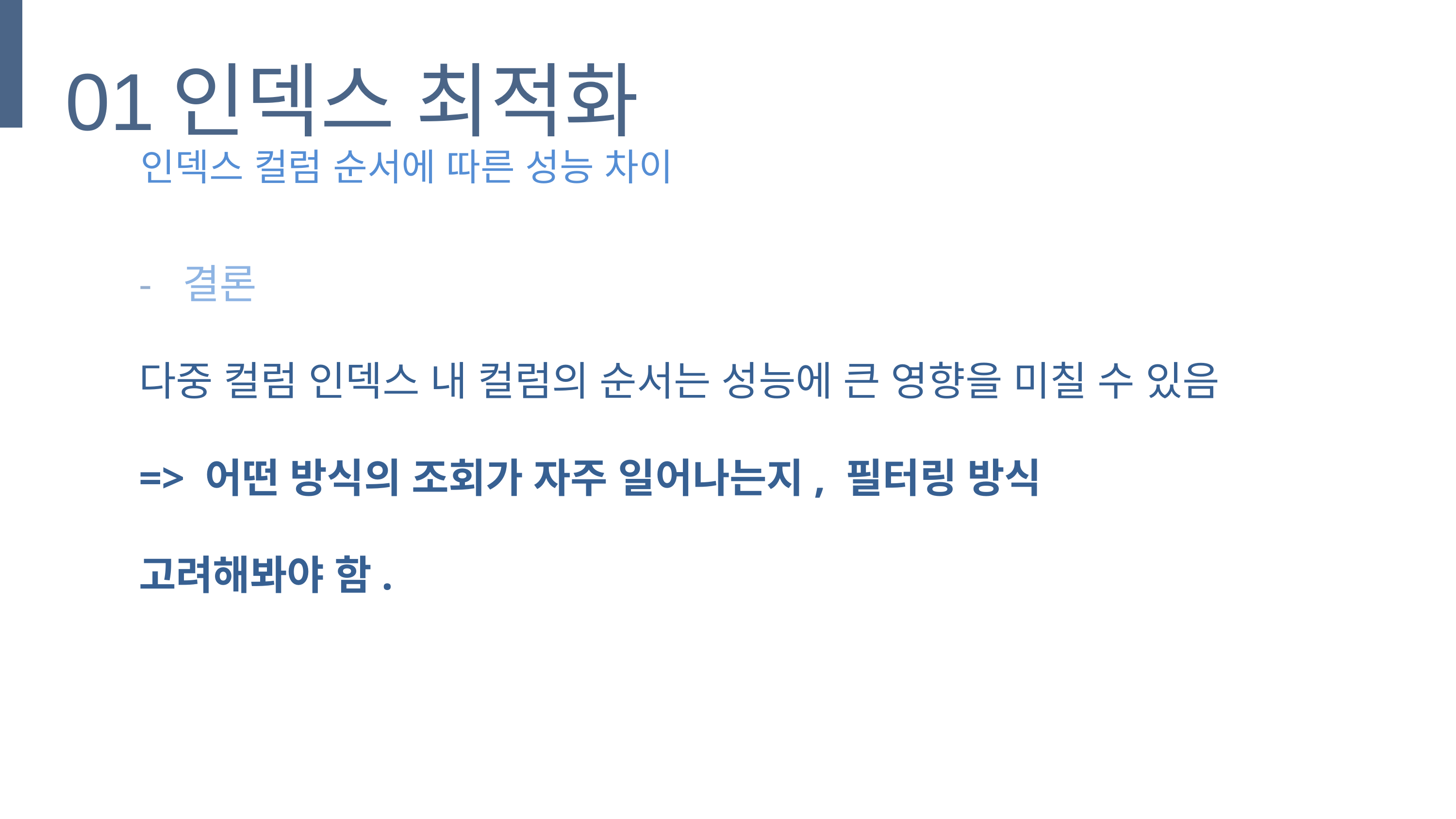

01
인덱스 최적화
인덱스 컬럼 순서에 따른 성능 차이
-  결론
다중 컬럼 인덱스 내 컬럼의 순서는 성능에 큰 영향을 미칠 수 있음
=> 어떤 방식의 조회가 자주 일어나는지, 필터링 방식
고려해봐야 함.